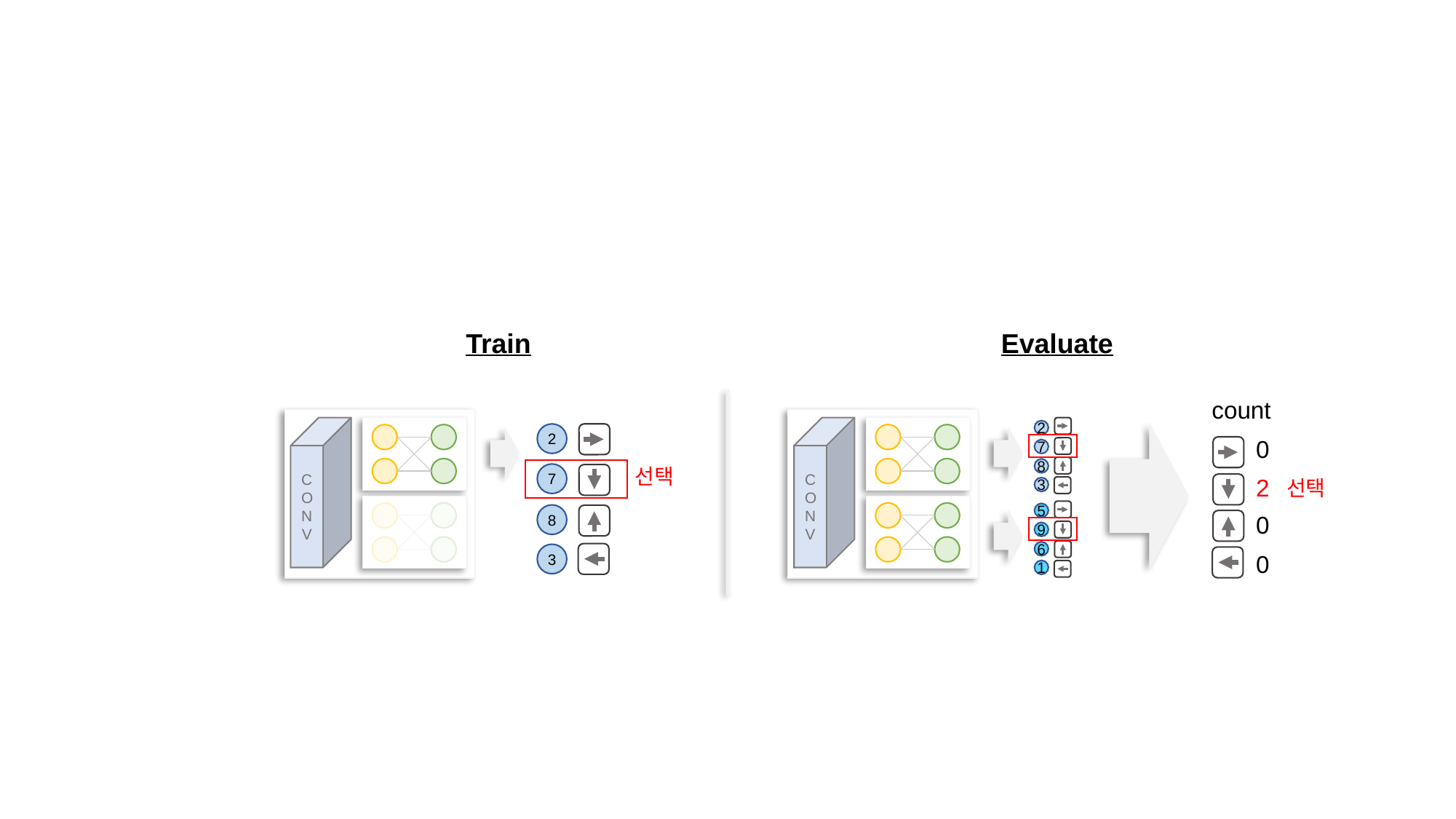

Train
Evaluate
count

C
O
N
V

C
O
N
V

2
7
8
3

2
7
8
3

0

선택

2
선택

5
9
6
1
0

0